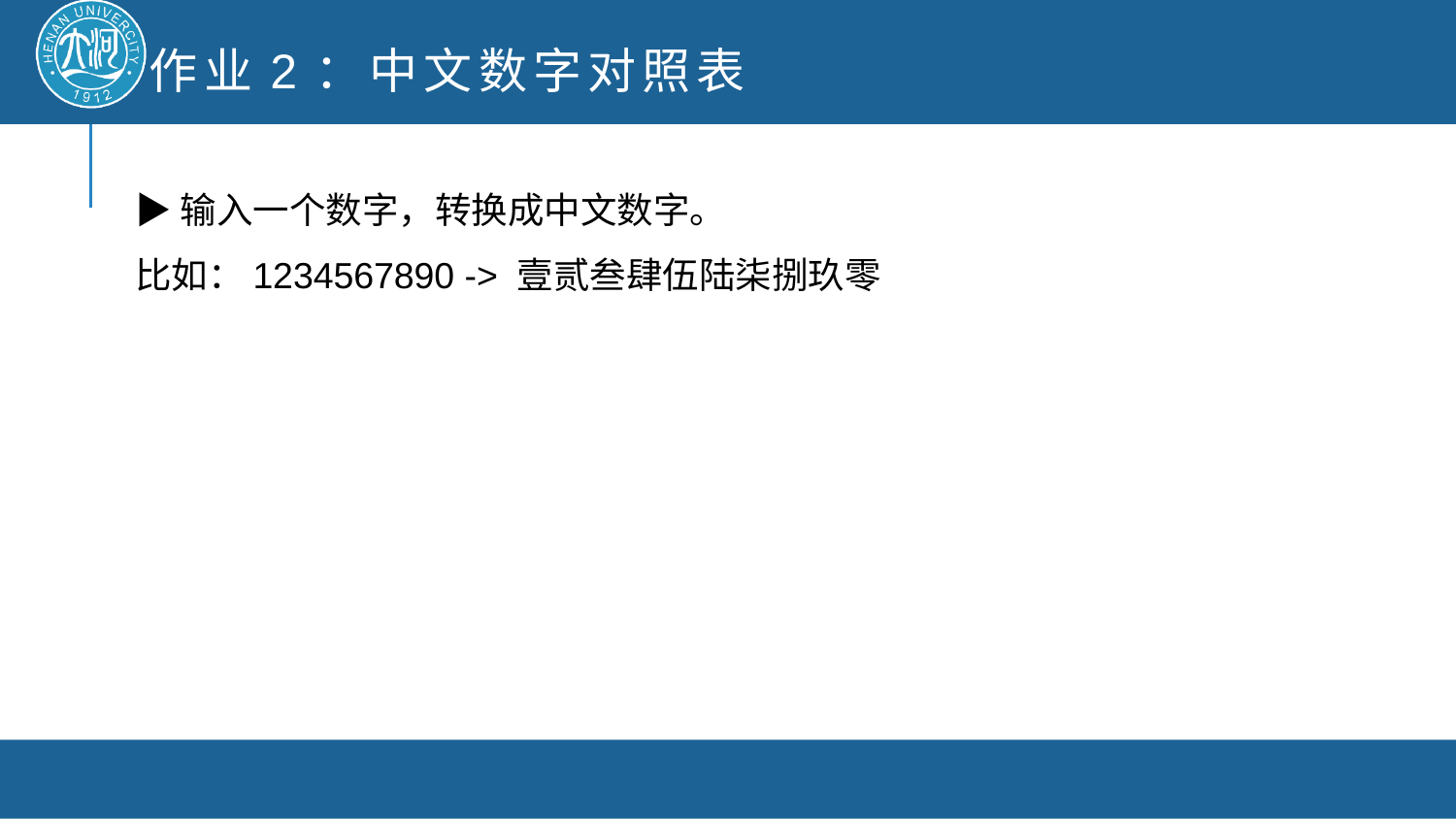

作业2：中文数字对照表
▶输入一个数字，转换成中文数字。
比如：1234567890 -> 壹贰叁肆伍陆柒捌玖零